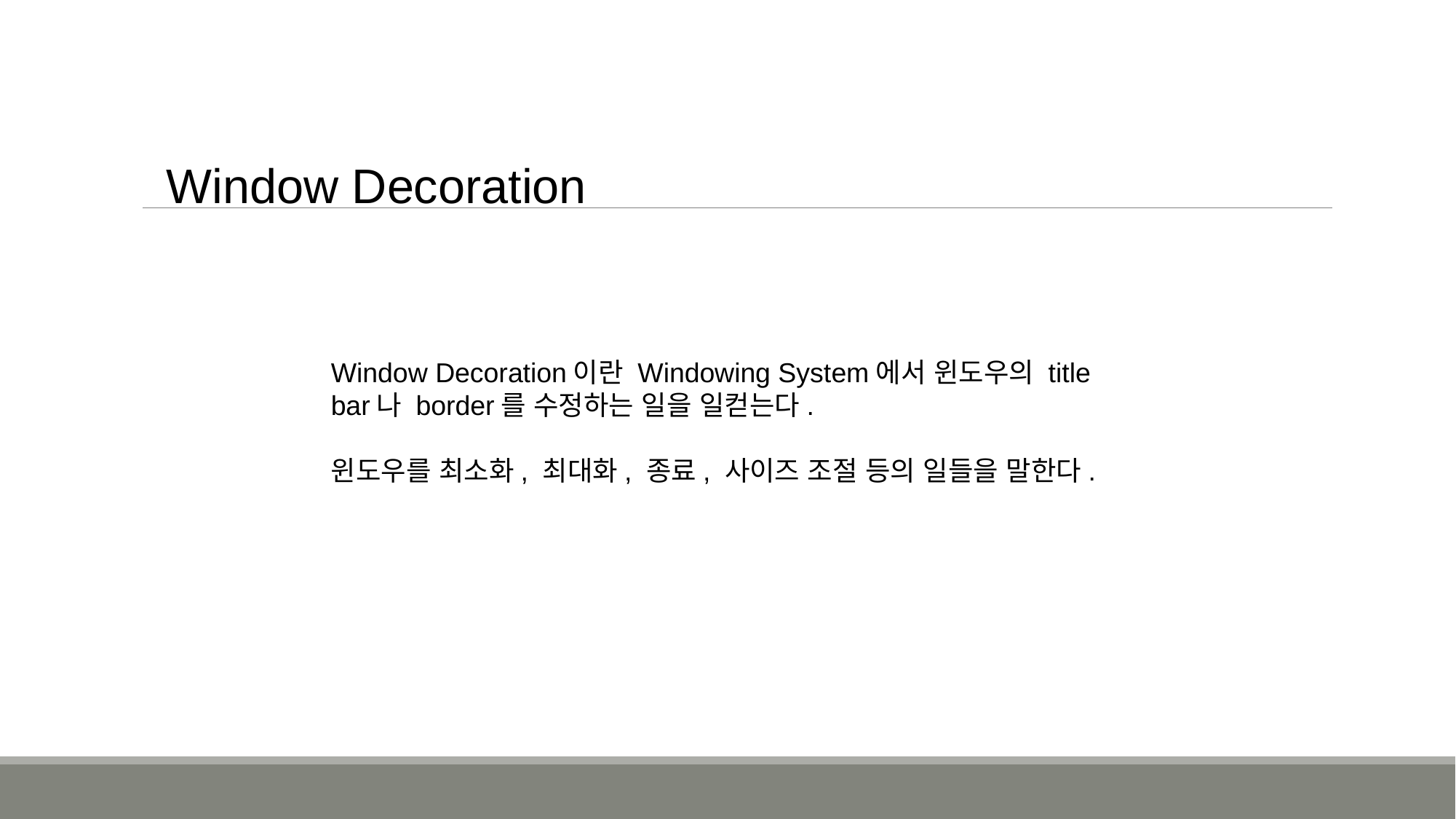

Window Decoration
Window Decoration이란 Windowing System에서 윈도우의 title bar나 border를 수정하는 일을 일컫는다.

윈도우를 최소화, 최대화, 종료, 사이즈 조절 등의 일들을 말한다.